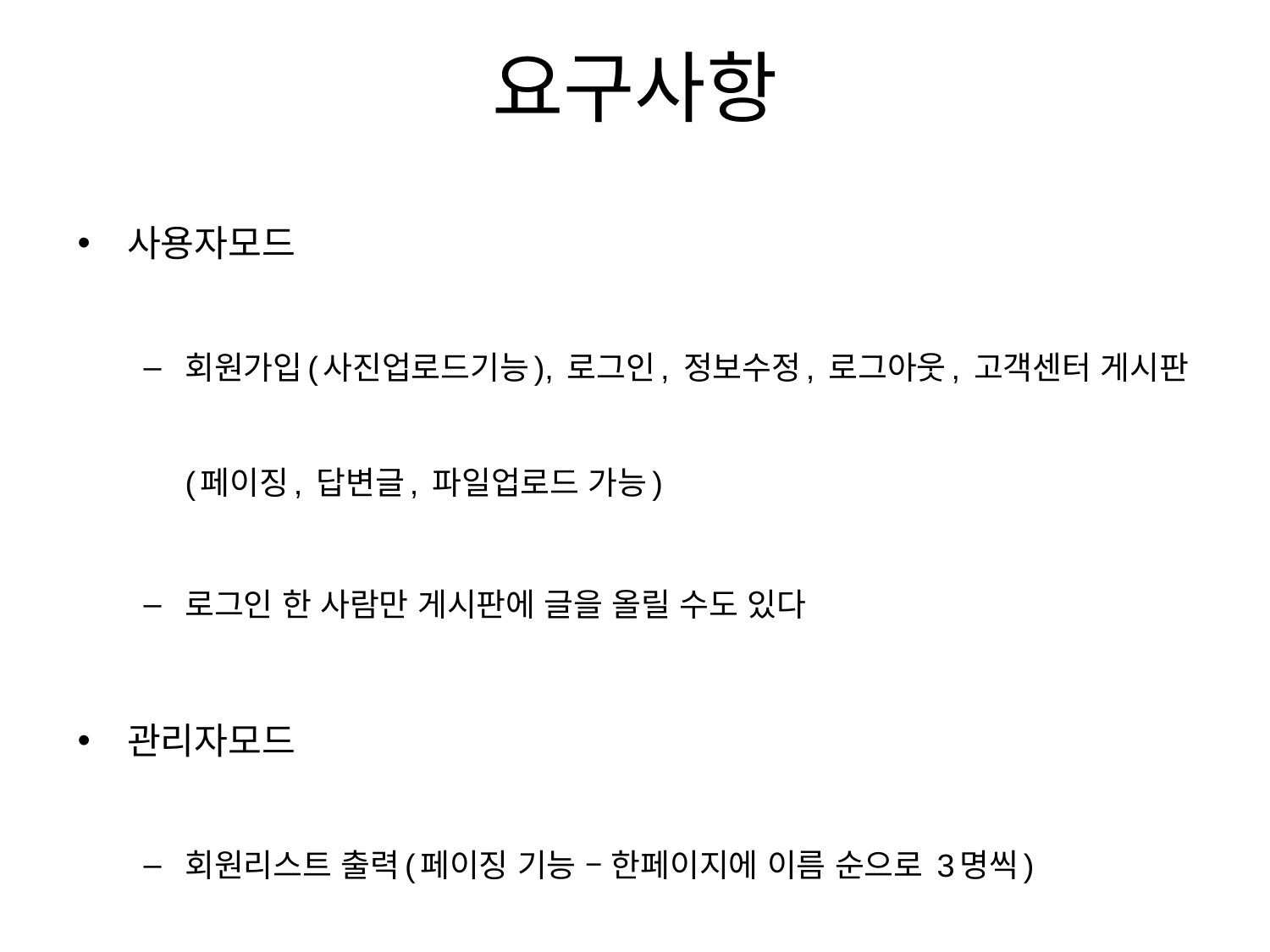

# 요구사항
사용자모드
회원가입(사진업로드기능), 로그인, 정보수정, 로그아웃, 고객센터 게시판(페이징, 답변글, 파일업로드 가능)
로그인 한 사람만 게시판에 글을 올릴 수도 있다
관리자모드
회원리스트 출력(페이징 기능 – 한페이지에 이름 순으로 3명씩)